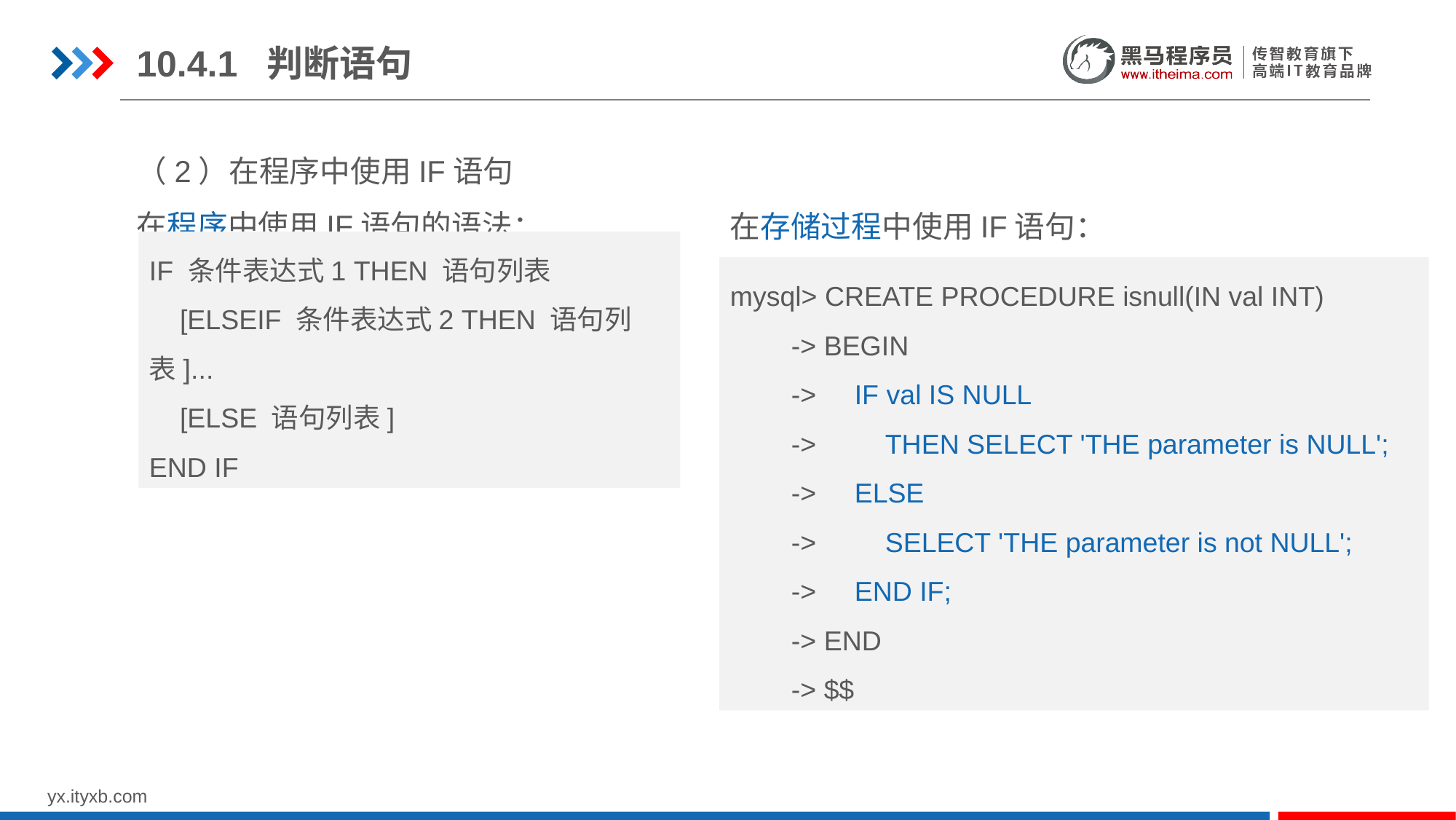

10.4.1  判断语句
（2）在程序中使用IF语句
在程序中使用IF语句的语法：
在存储过程中使用IF语句：
IF 条件表达式1 THEN 语句列表
    [ELSEIF 条件表达式2 THEN 语句列表]...
    [ELSE 语句列表]
END IF
mysql> CREATE PROCEDURE isnull(IN val INT)
        -> BEGIN
        ->     IF val IS NULL
        ->         THEN SELECT 'THE parameter is NULL';
        ->     ELSE
        ->         SELECT 'THE parameter is not NULL';
        ->     END IF;
        -> END
        -> $$